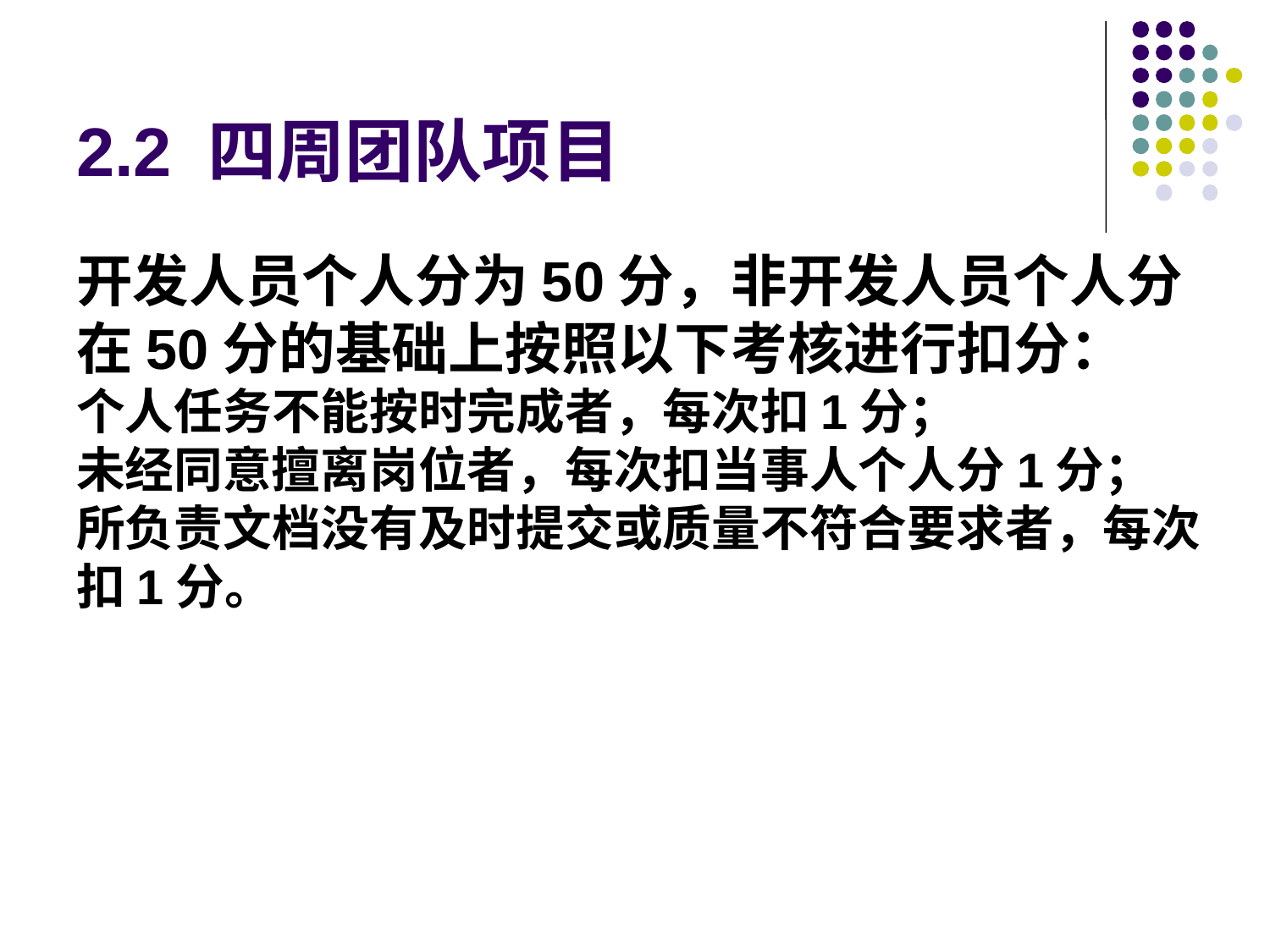

# 2.2 四周团队项目
开发人员个人分为50分，非开发人员个人分在50分的基础上按照以下考核进行扣分：
个人任务不能按时完成者，每次扣1分；
未经同意擅离岗位者，每次扣当事人个人分1分；
所负责文档没有及时提交或质量不符合要求者，每次扣1分。